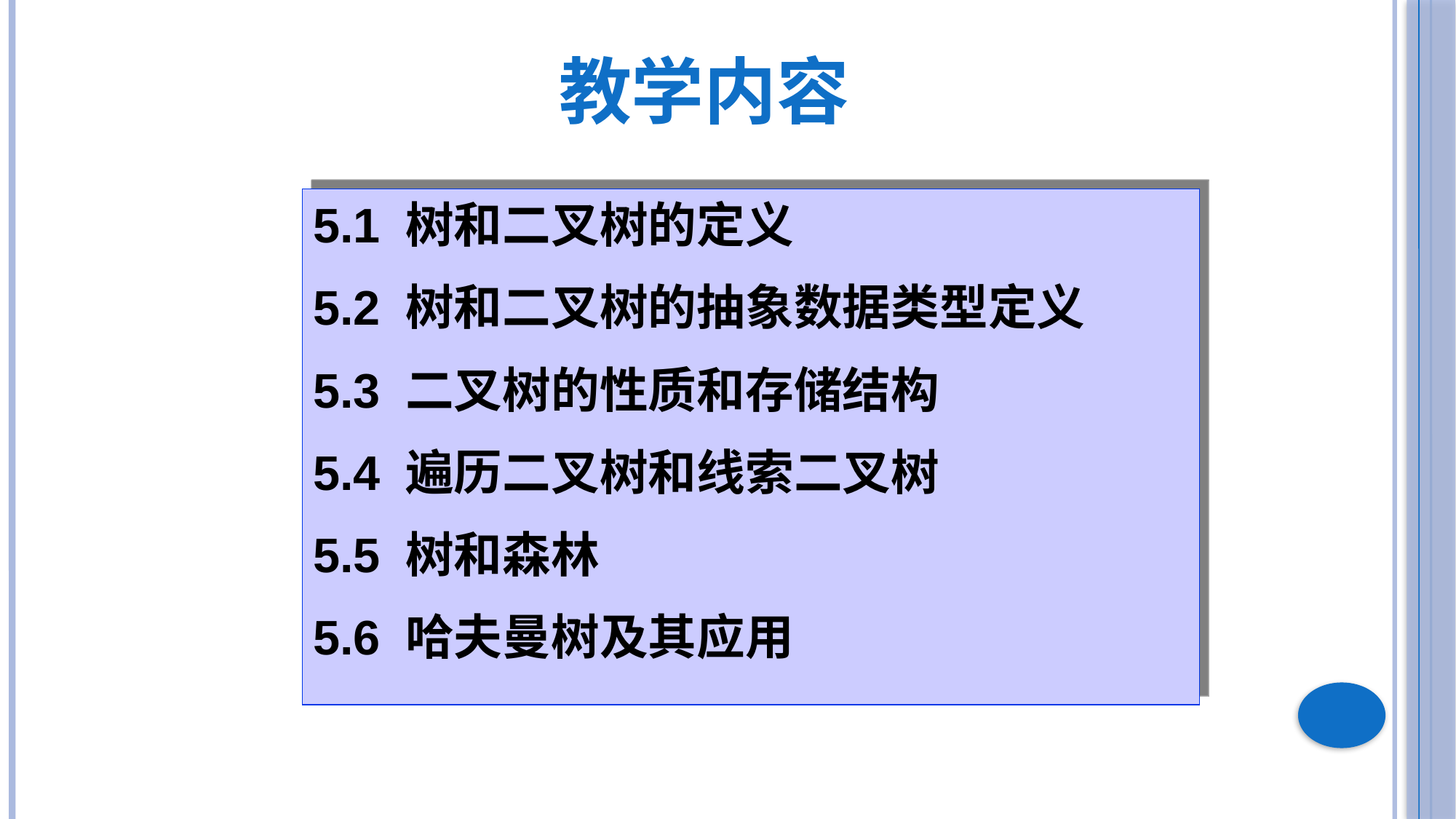

教学内容
5.1 树和二叉树的定义
5.2 树和二叉树的抽象数据类型定义
5.3 二叉树的性质和存储结构
5.4 遍历二叉树和线索二叉树
5.5 树和森林
5.6 哈夫曼树及其应用